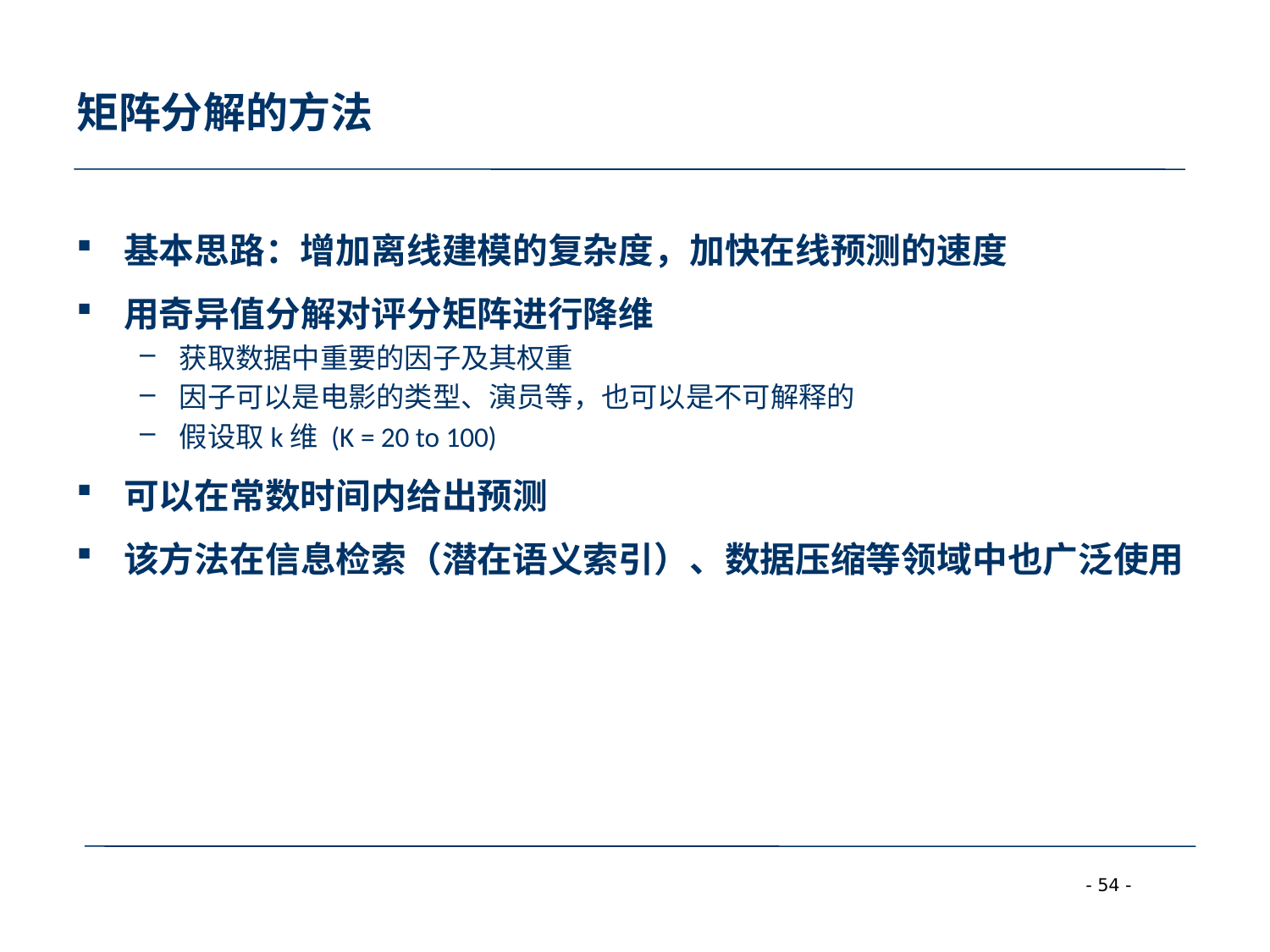

# 矩阵分解的方法
基本思路：增加离线建模的复杂度，加快在线预测的速度
用奇异值分解对评分矩阵进行降维
获取数据中重要的因子及其权重
因子可以是电影的类型、演员等，也可以是不可解释的
假设取k维 (K = 20 to 100)
可以在常数时间内给出预测
该方法在信息检索（潜在语义索引）、数据压缩等领域中也广泛使用